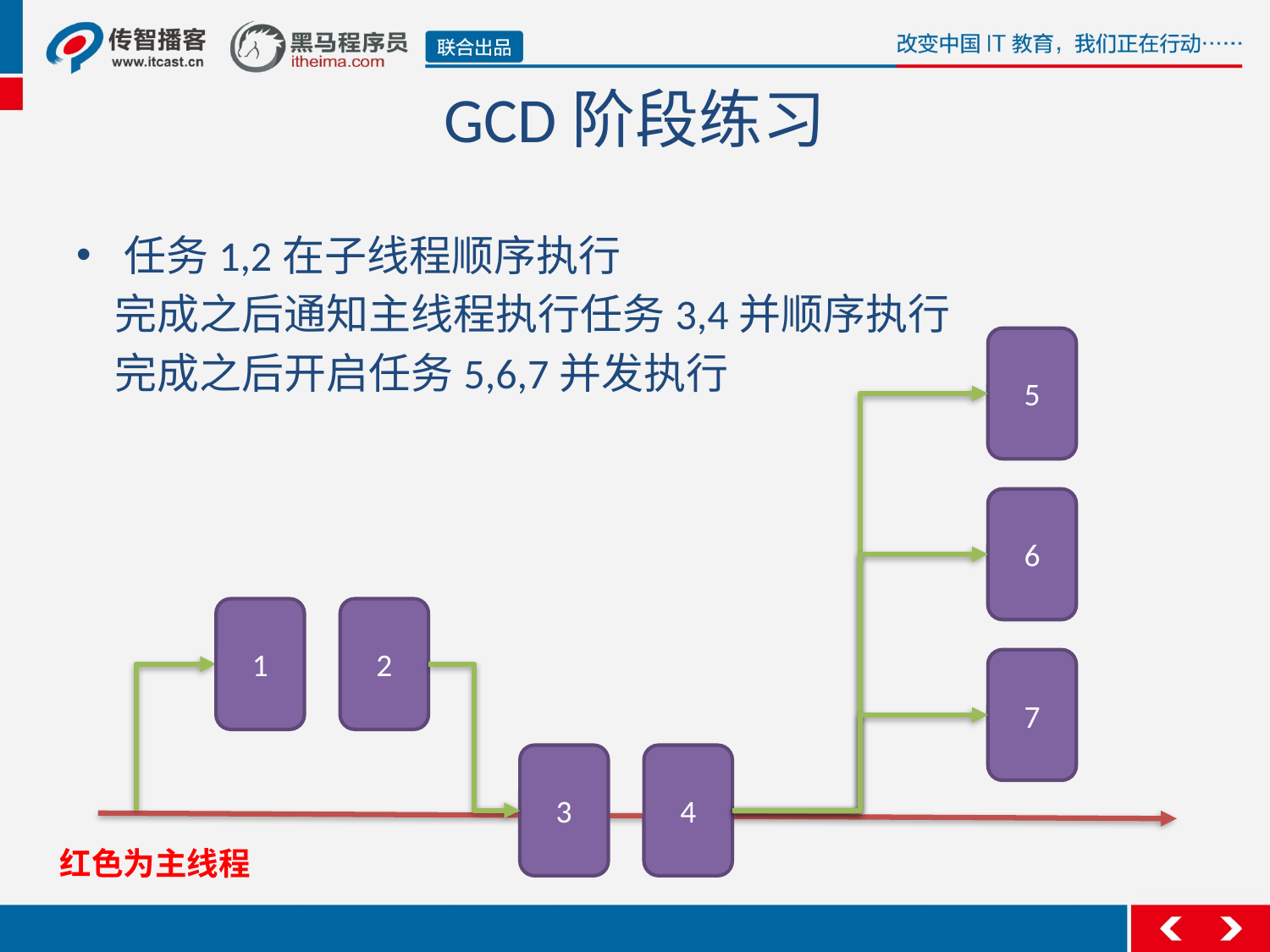

# GCD阶段练习
任务1,2在子线程顺序执行
   完成之后通知主线程执行任务3,4并顺序执行
   完成之后开启任务5,6,7并发执行

5
6
1
2
7
3
4
红色为主线程